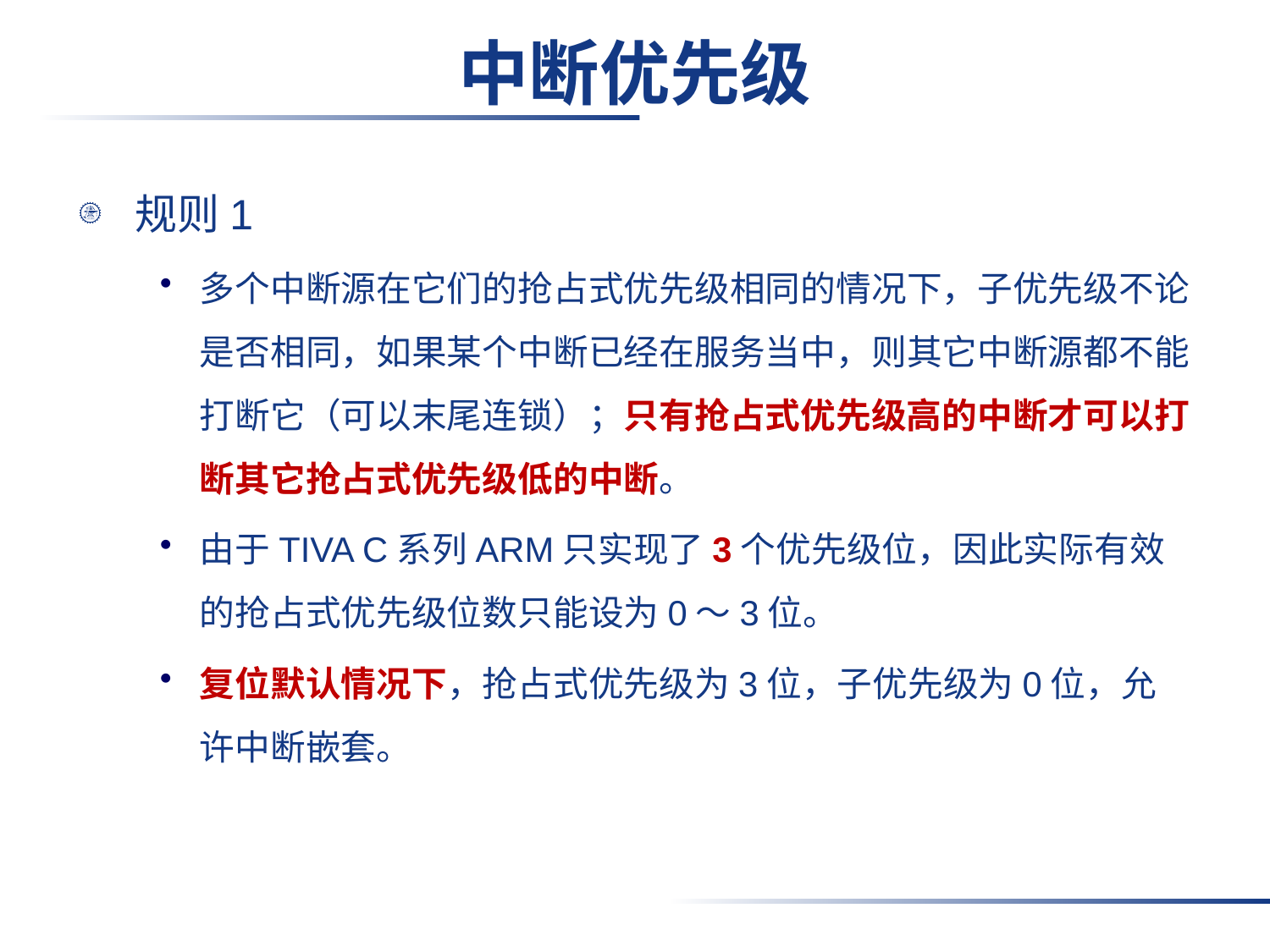

# 中断优先级
规则1
多个中断源在它们的抢占式优先级相同的情况下，子优先级不论是否相同，如果某个中断已经在服务当中，则其它中断源都不能打断它（可以末尾连锁）；只有抢占式优先级高的中断才可以打断其它抢占式优先级低的中断。
由于TIVA C系列ARM只实现了3个优先级位，因此实际有效的抢占式优先级位数只能设为0～3位。
复位默认情况下，抢占式优先级为3位，子优先级为0位，允许中断嵌套。